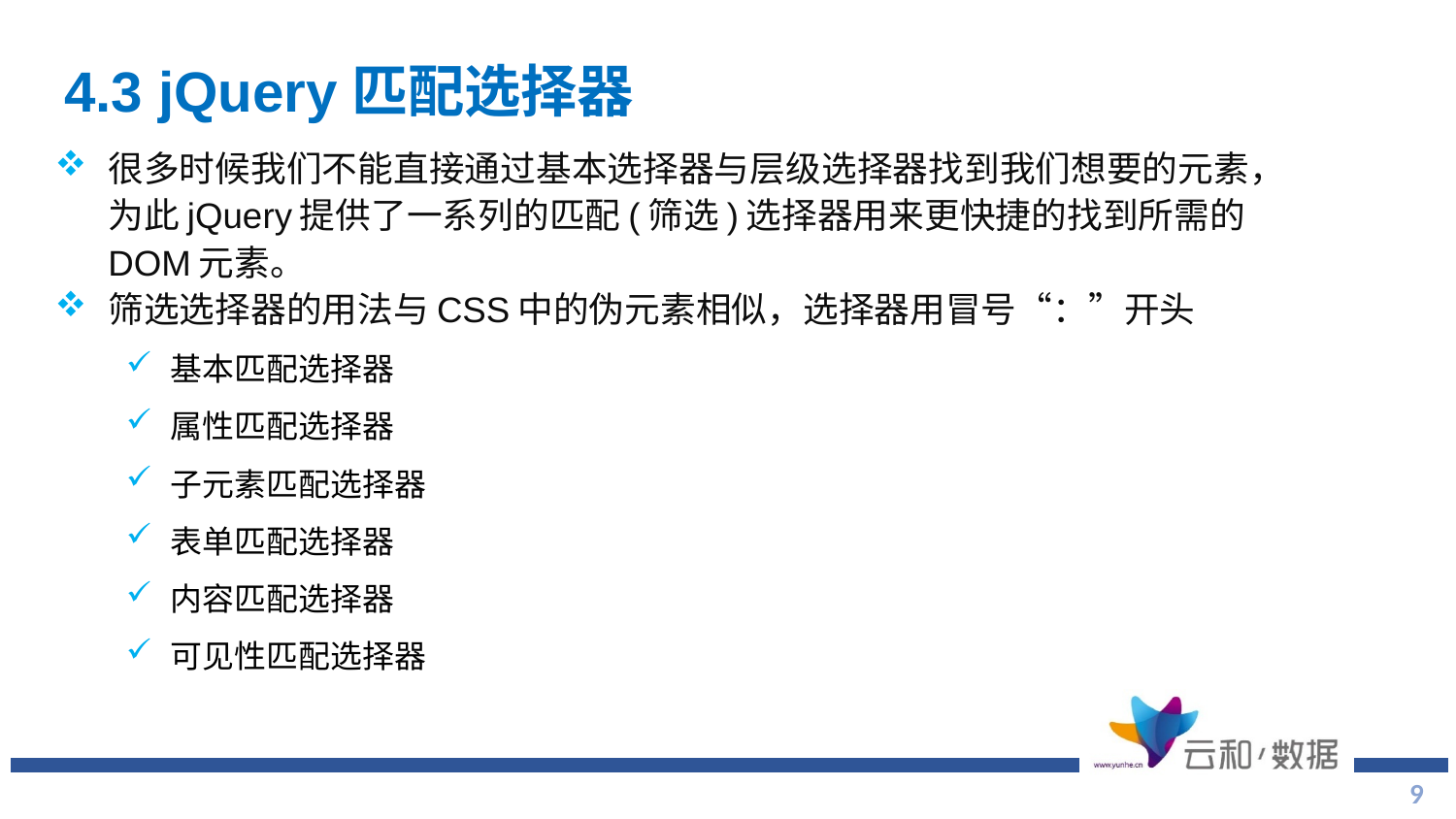

# 4.3 jQuery匹配选择器
很多时候我们不能直接通过基本选择器与层级选择器找到我们想要的元素，为此jQuery提供了一系列的匹配(筛选)选择器用来更快捷的找到所需的DOM元素。
筛选选择器的用法与CSS中的伪元素相似，选择器用冒号“：”开头
基本匹配选择器
属性匹配选择器
子元素匹配选择器
表单匹配选择器
内容匹配选择器
可见性匹配选择器

9